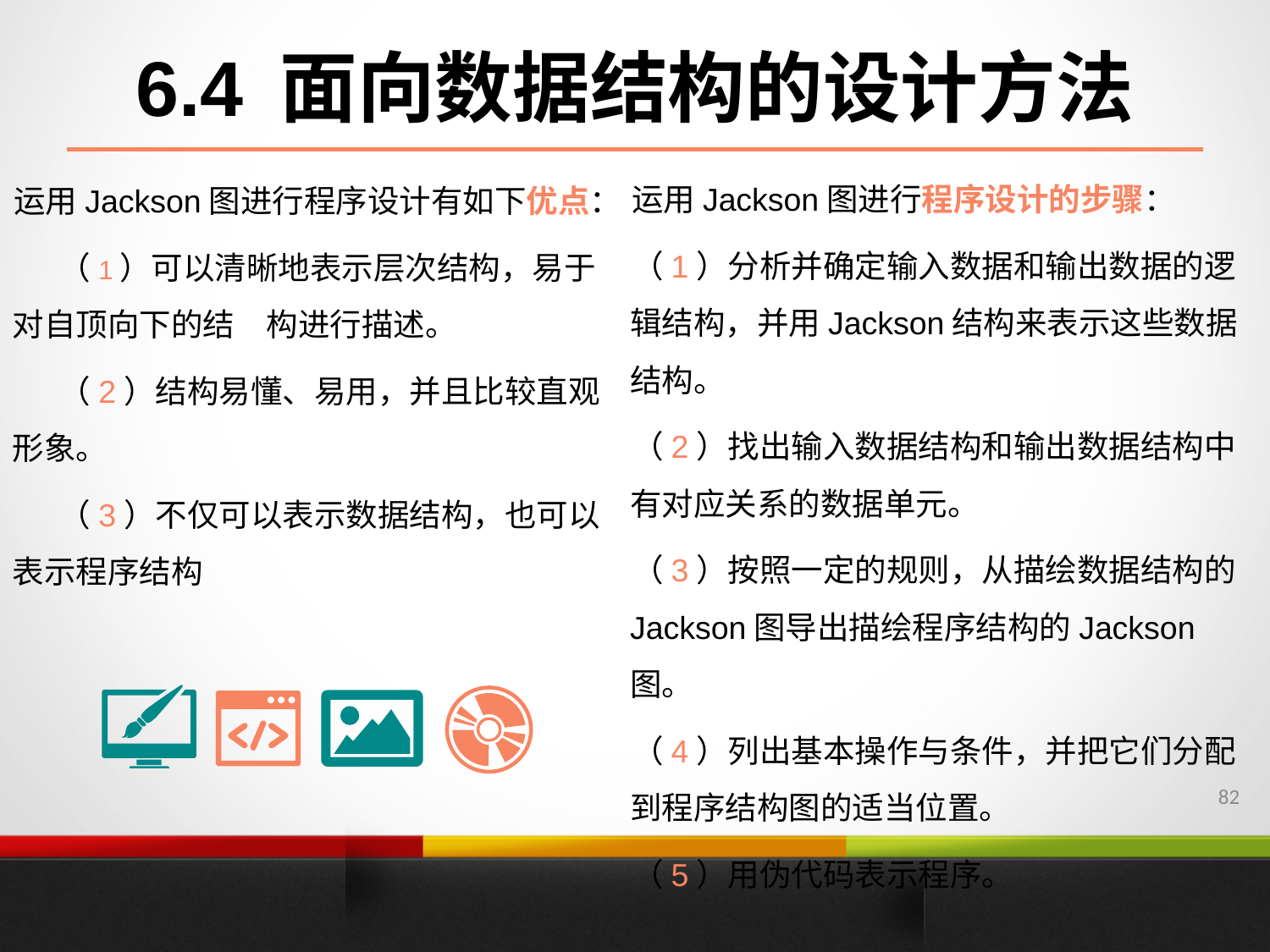

# 6.4 面向数据结构的设计方法
运用Jackson图进行程序设计的步骤：
（1）分析并确定输入数据和输出数据的逻辑结构，并用Jackson结构来表示这些数据结构。
（2）找出输入数据结构和输出数据结构中有对应关系的数据单元。
（3）按照一定的规则，从描绘数据结构的Jackson图导出描绘程序结构的Jackson图。
（4）列出基本操作与条件，并把它们分配到程序结构图的适当位置。
（5）用伪代码表示程序。
运用Jackson图进行程序设计有如下优点：
（1）可以清晰地表示层次结构，易于对自顶向下的结	构进行描述。
（2）结构易懂、易用，并且比较直观形象。
（3）不仅可以表示数据结构，也可以表示程序结构

82